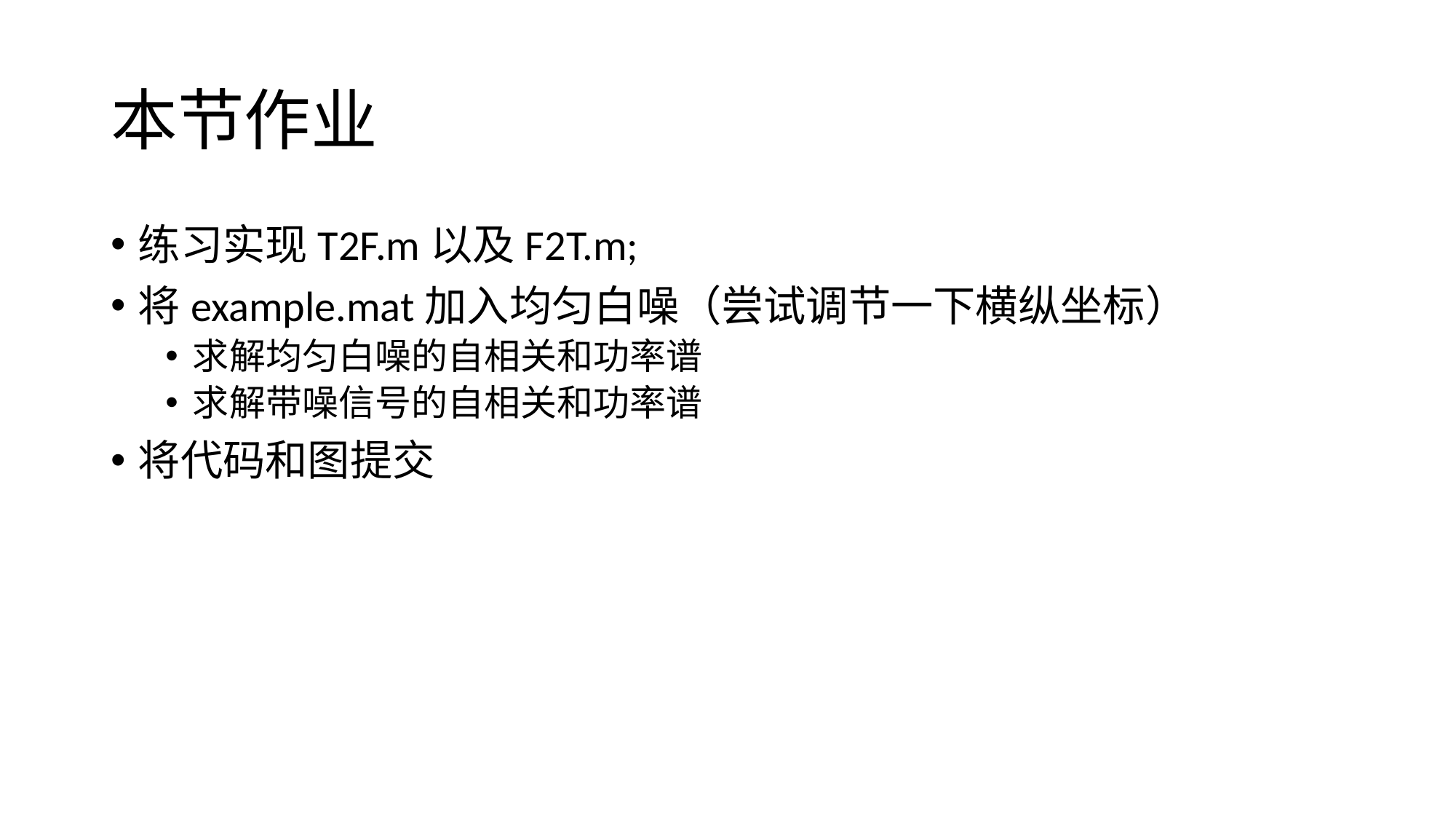

# 本节作业
练习实现T2F.m以及F2T.m;
将example.mat加入均匀白噪（尝试调节一下横纵坐标）
求解均匀白噪的自相关和功率谱
求解带噪信号的自相关和功率谱
将代码和图提交